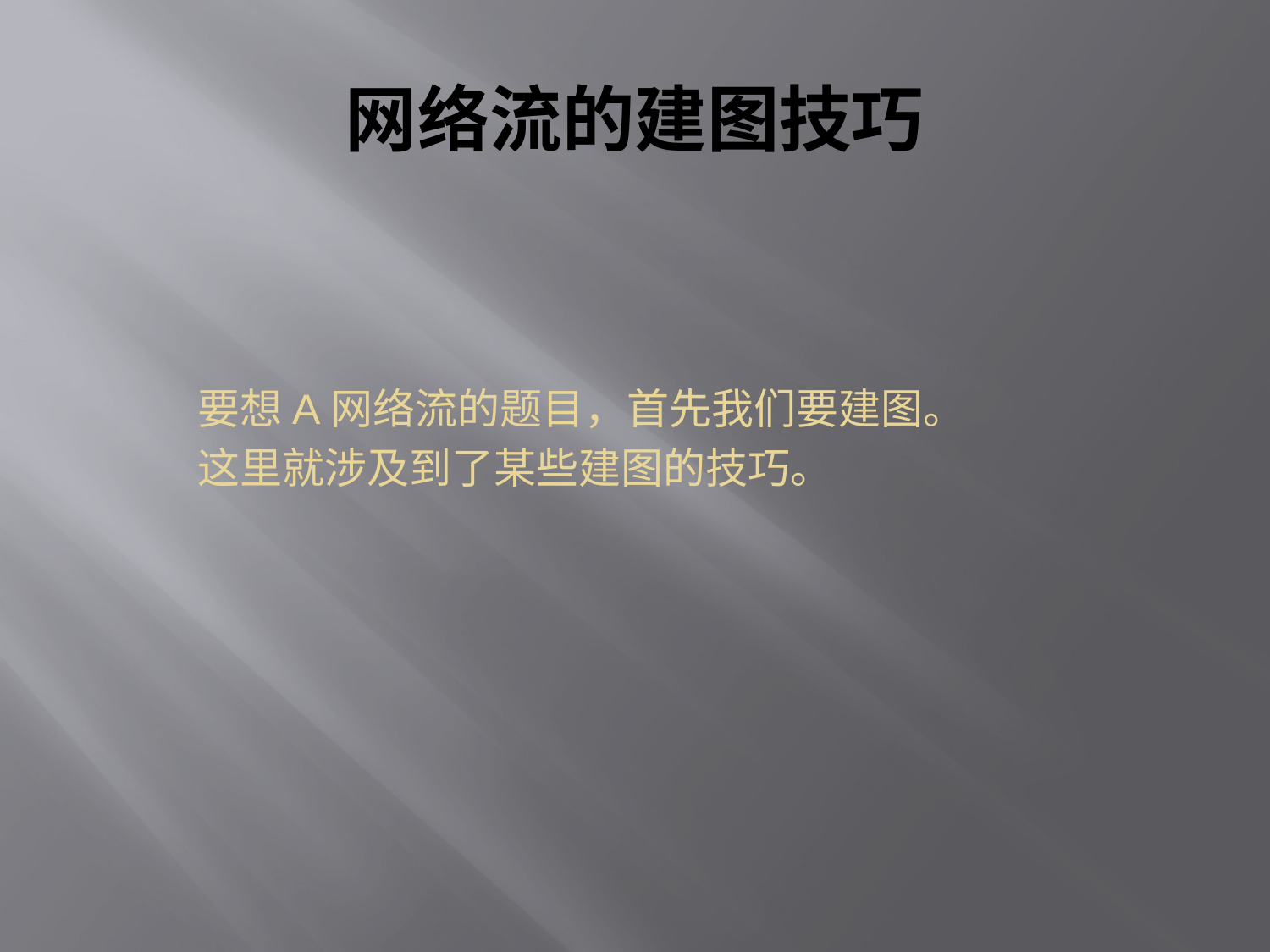

# 网络流的建图技巧
要想A网络流的题目，首先我们要建图。
这里就涉及到了某些建图的技巧。